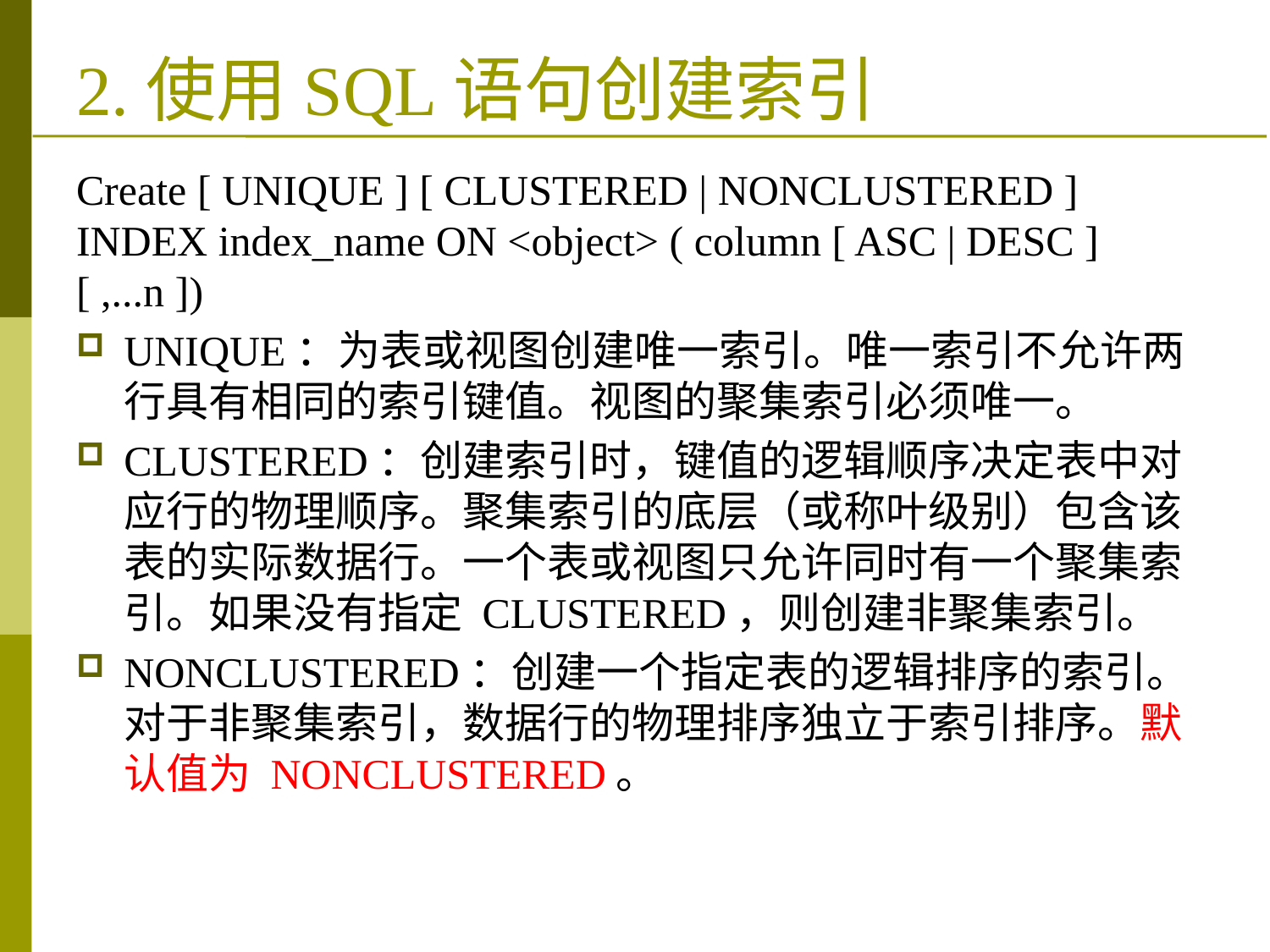

# 2.使用SQL语句创建索引
Create [ UNIQUE ] [ CLUSTERED | NONCLUSTERED ] INDEX index_name ON <object> ( column [ ASC | DESC ] [ ,...n ])
UNIQUE：为表或视图创建唯一索引。唯一索引不允许两行具有相同的索引键值。视图的聚集索引必须唯一。
CLUSTERED：创建索引时，键值的逻辑顺序决定表中对应行的物理顺序。聚集索引的底层（或称叶级别）包含该表的实际数据行。一个表或视图只允许同时有一个聚集索引。如果没有指定 CLUSTERED，则创建非聚集索引。
NONCLUSTERED：创建一个指定表的逻辑排序的索引。对于非聚集索引，数据行的物理排序独立于索引排序。默认值为 NONCLUSTERED。